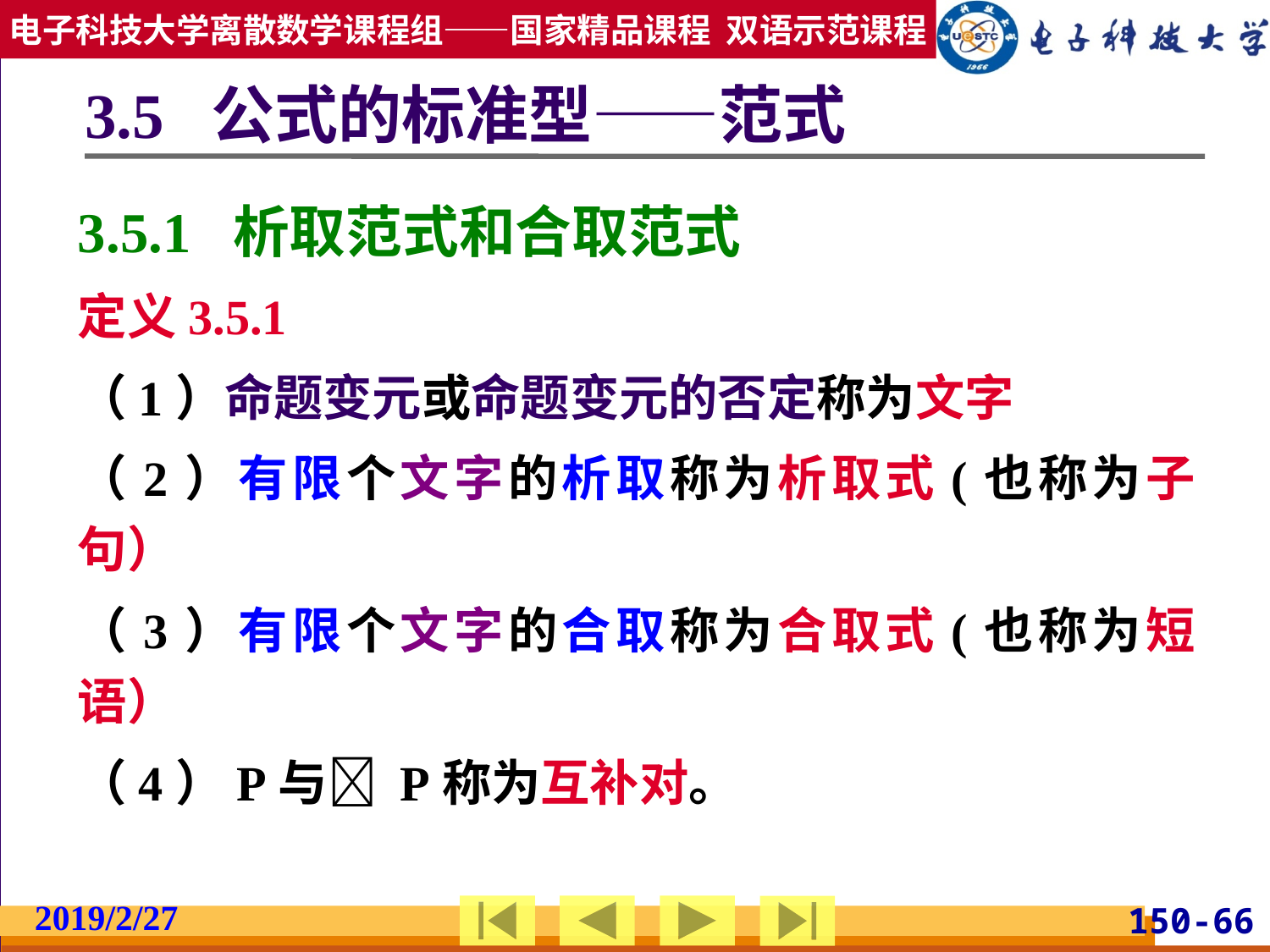

# 3.5  公式的标准型——范式
3.5.1  析取范式和合取范式
定义3.5.1
（1）命题变元或命题变元的否定称为文字
（2）有限个文字的析取称为析取式(也称为子句）
（3）有限个文字的合取称为合取式(也称为短语）
（4）P与¬ P称为互补对。
2019/2/27